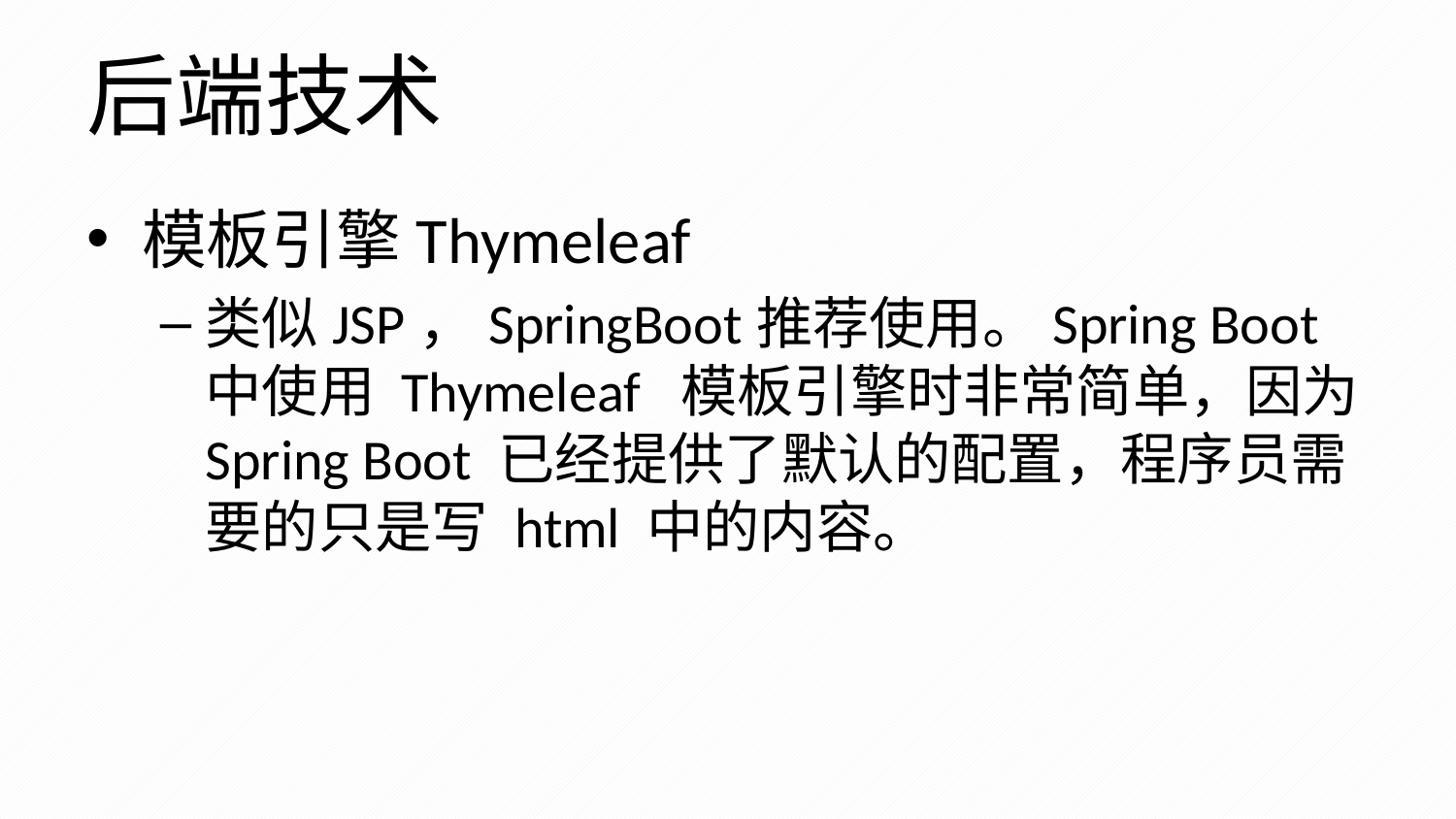

# 后端技术
模板引擎Thymeleaf
类似JSP，SpringBoot推荐使用。Spring Boot 中使用 Thymeleaf  模板引擎时非常简单，因为 Spring Boot 已经提供了默认的配置，程序员需要的只是写 html 中的内容。